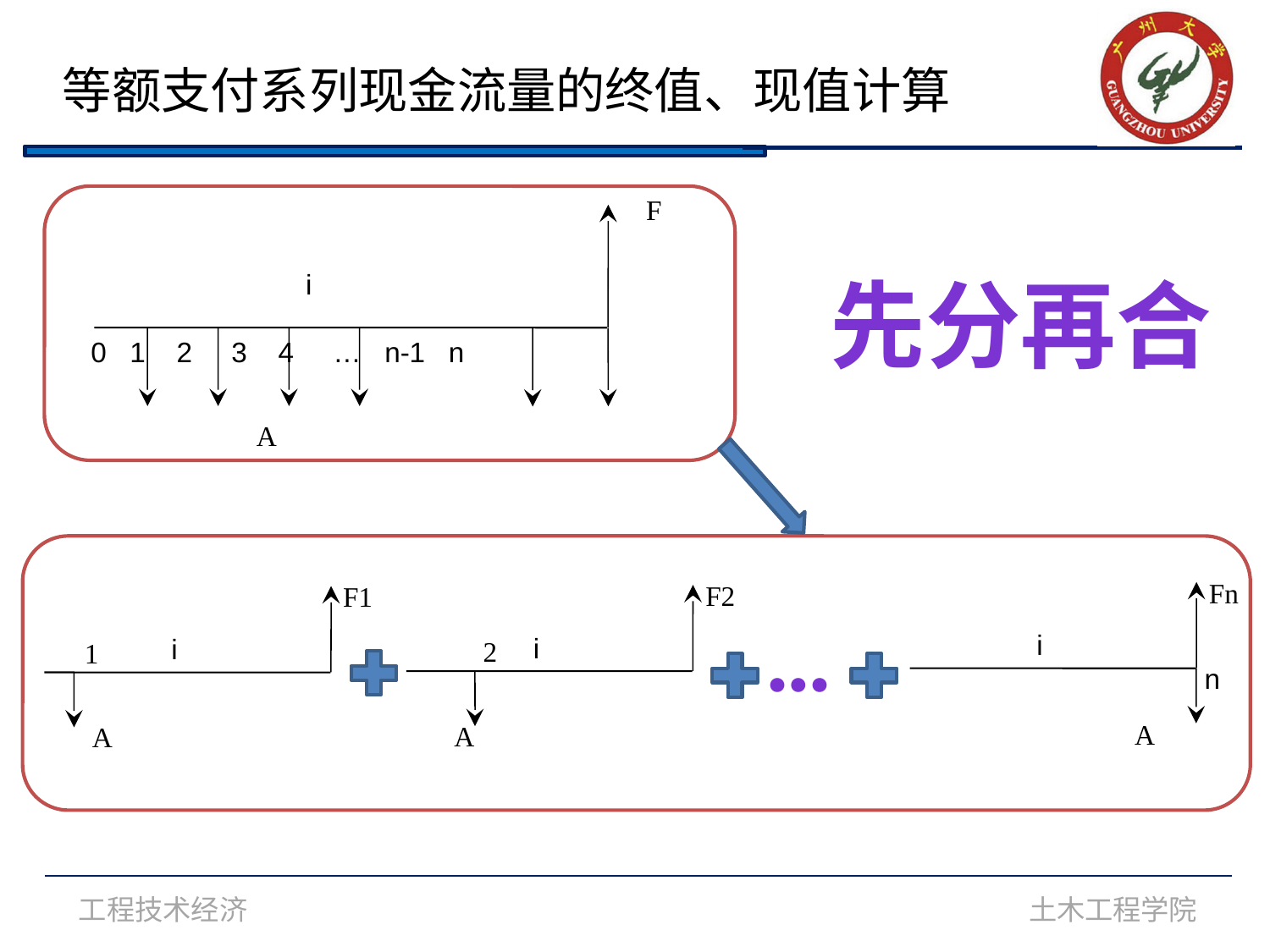

等额支付系列现金流量的终值、现值计算

F

 i

   0   1    2     3    4     …   n-1   n

A
先分再合

Fn

 i

A
F2

 i

A
F1

 i

A
…
2
1

n